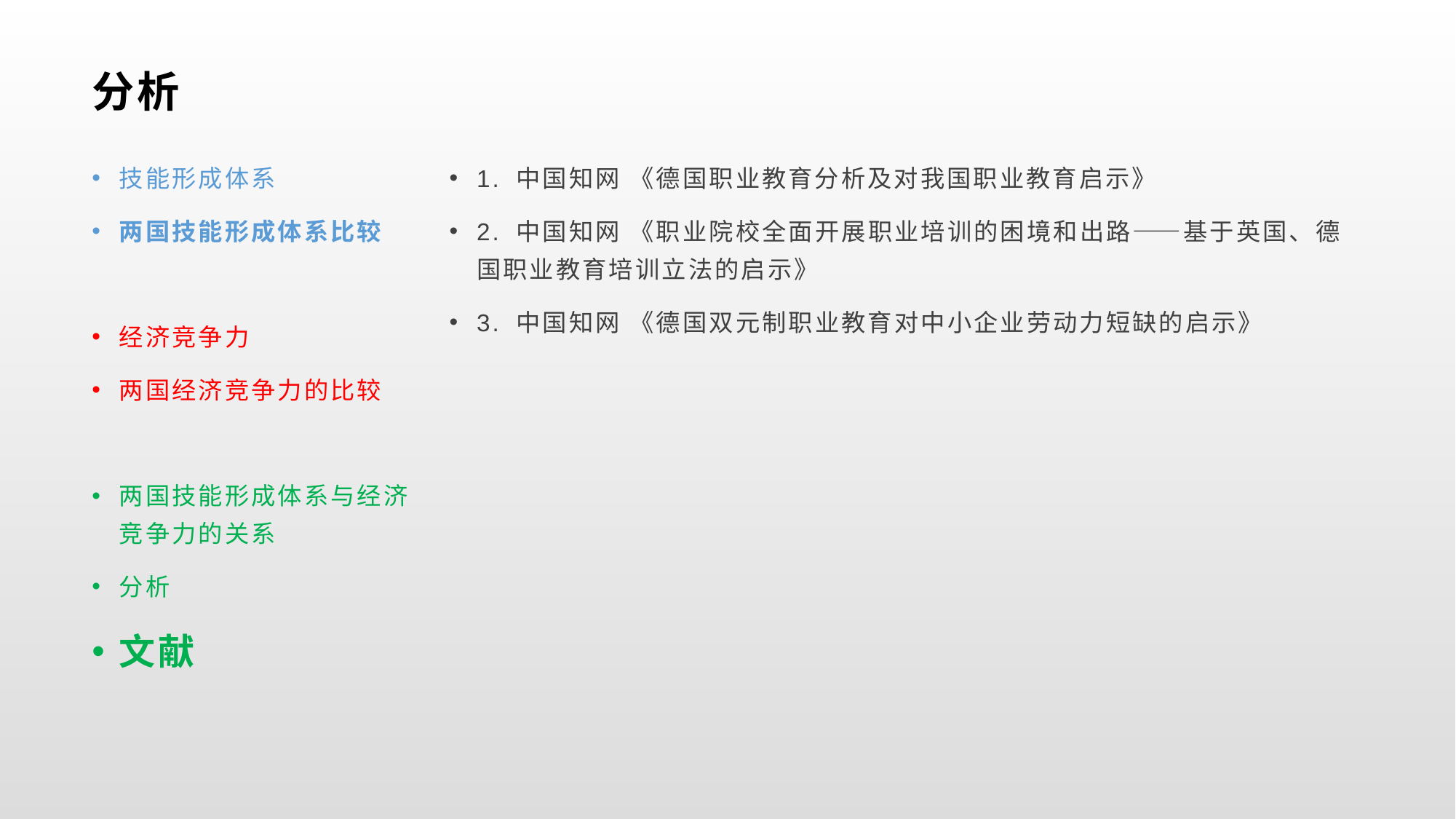

# 分析
技能形成体系
两国技能形成体系比较

经济竞争力
两国经济竞争力的比较

两国技能形成体系与经济竞争力的关系
分析
文献
1. 中国知网 《德国职业教育分析及对我国职业教育启示》
2. 中国知网 《职业院校全面开展职业培训的困境和出路——基于英国、德国职业教育培训立法的启示》
3. 中国知网 《德国双元制职业教育对中小企业劳动力短缺的启示》